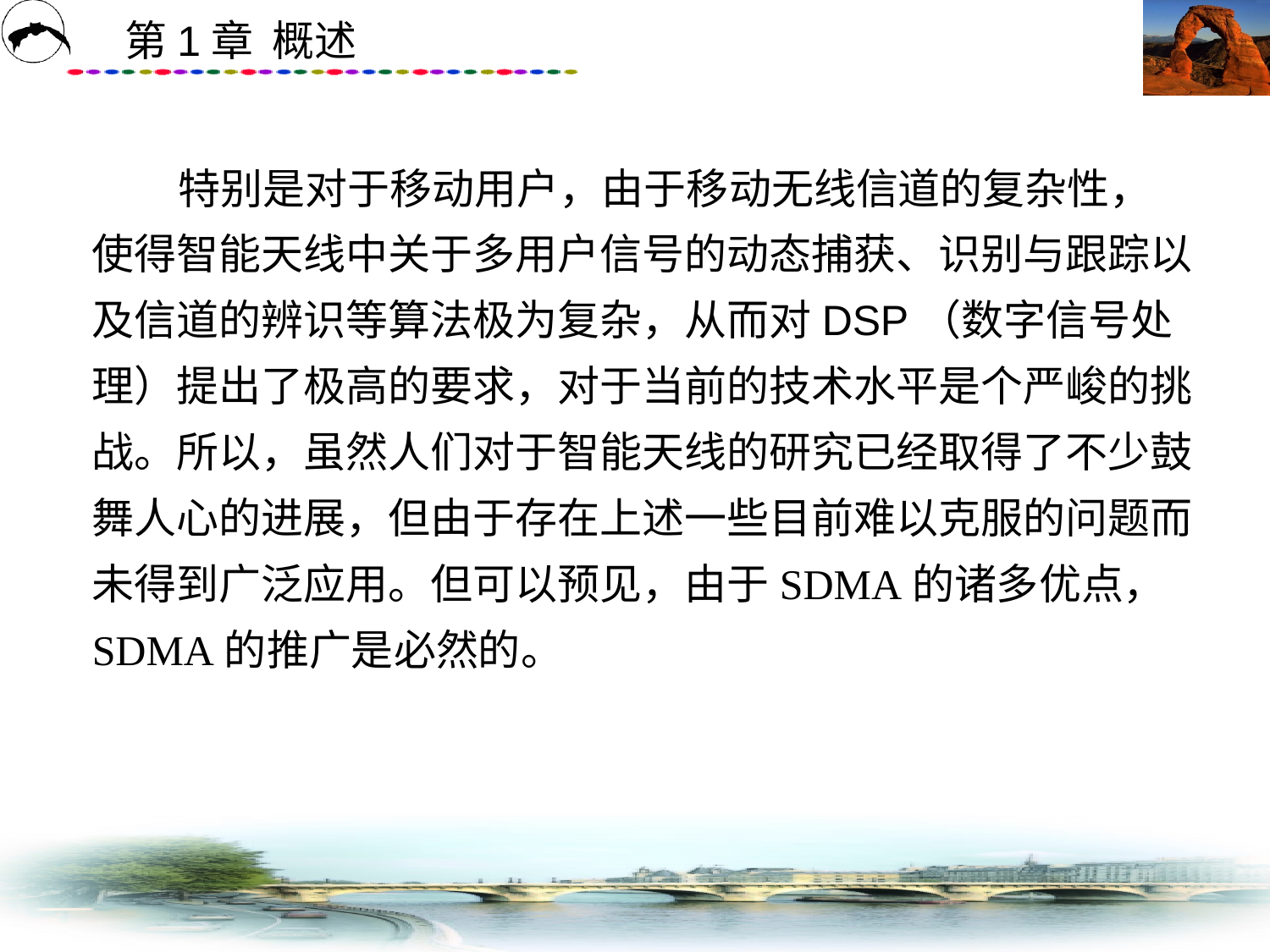

# 特别是对于移动用户，由于移动无线信道的复杂性，使得智能天线中关于多用户信号的动态捕获、识别与跟踪以及信道的辨识等算法极为复杂，从而对DSP（数字信号处理）提出了极高的要求，对于当前的技术水平是个严峻的挑战。所以，虽然人们对于智能天线的研究已经取得了不少鼓舞人心的进展，但由于存在上述一些目前难以克服的问题而未得到广泛应用。但可以预见，由于SDMA的诸多优点，SDMA的推广是必然的。